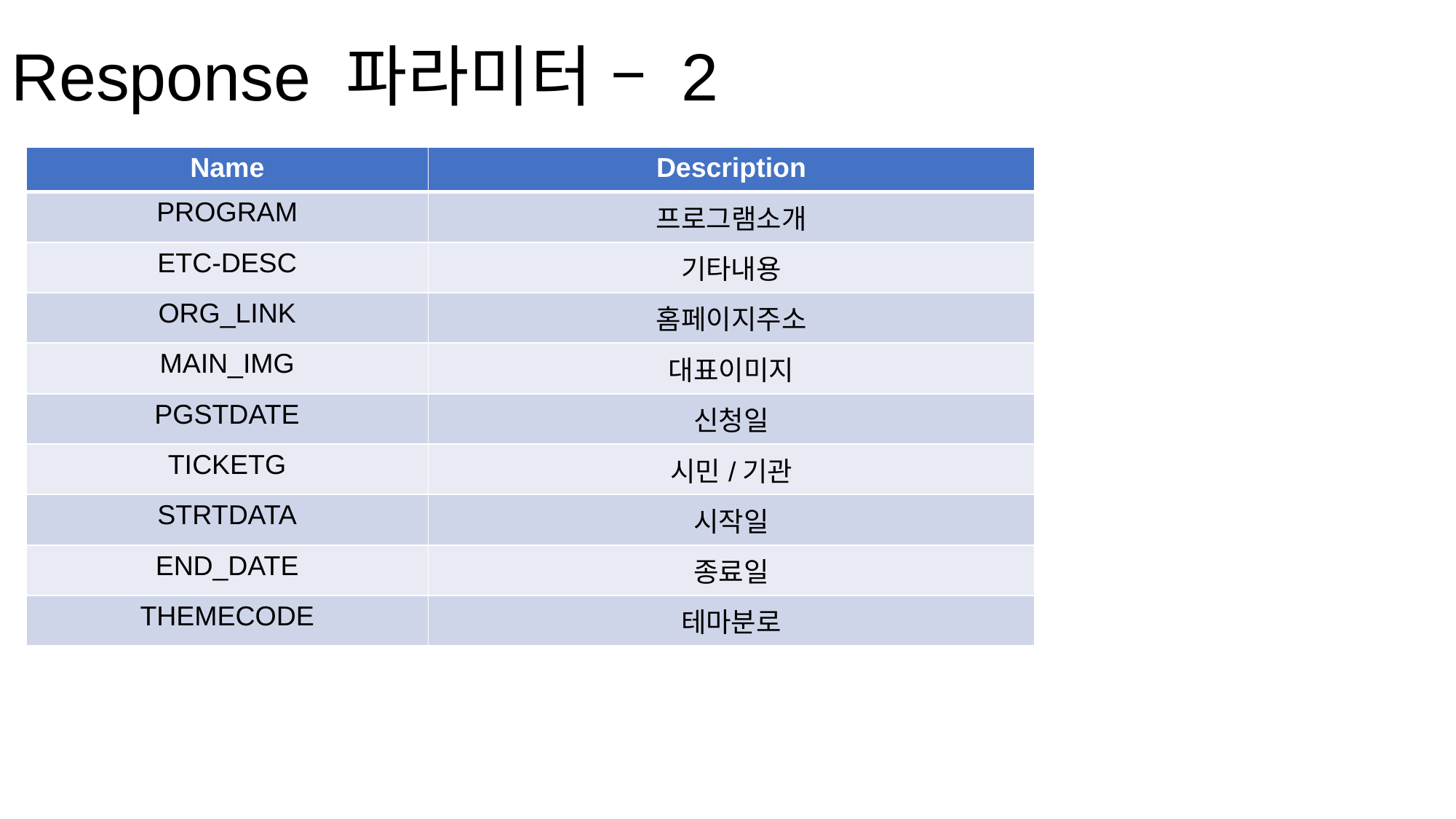

# Response 파라미터 – 2
| Name | Description |
| --- | --- |
| PROGRAM | 프로그램소개 |
| ETC-DESC | 기타내용 |
| ORG\_LINK | 홈페이지주소 |
| MAIN\_IMG | 대표이미지 |
| PGSTDATE | 신청일 |
| TICKETG | 시민/기관 |
| STRTDATA | 시작일 |
| END\_DATE | 종료일 |
| THEMECODE | 테마분로 |